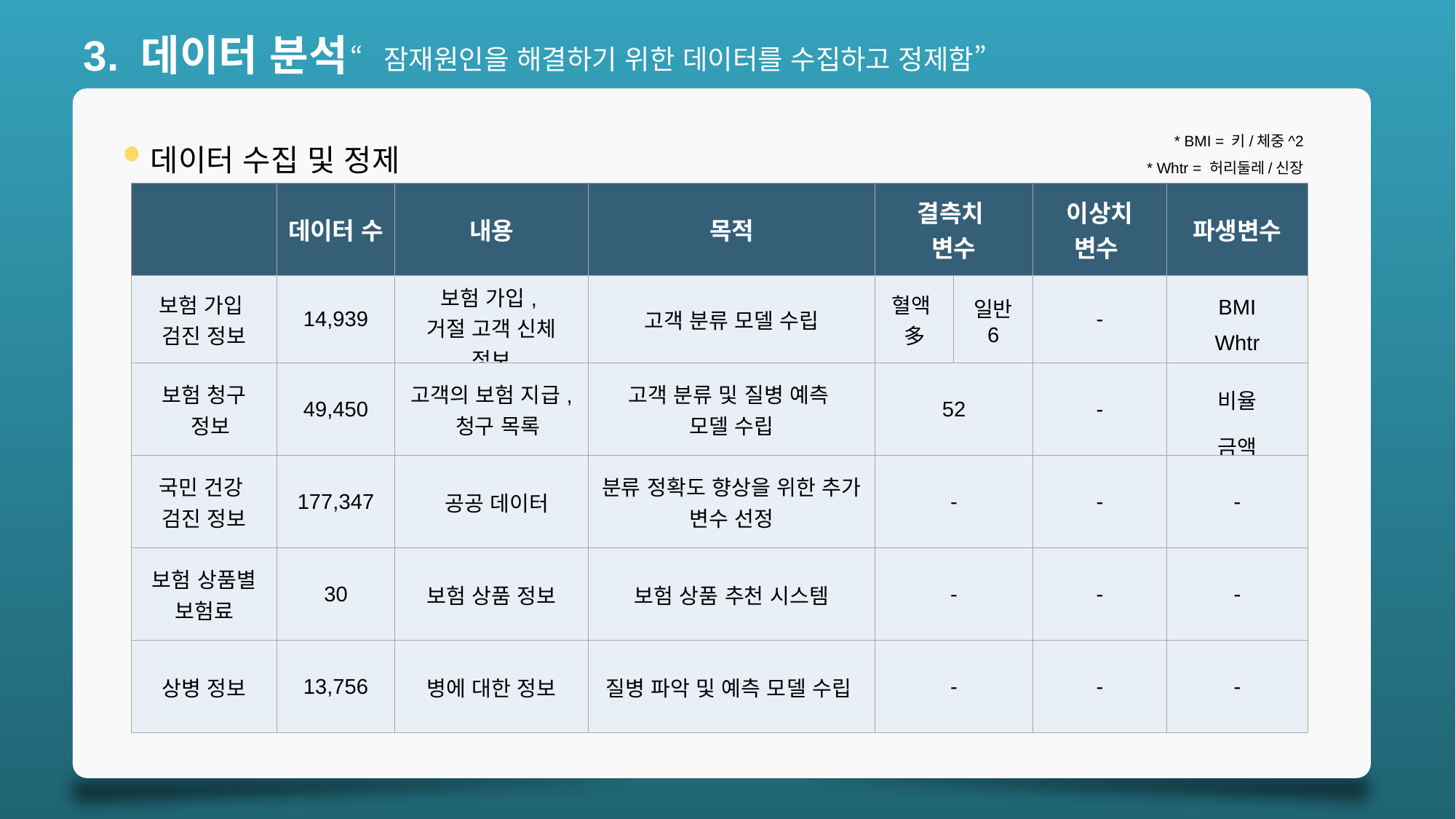

3. 데이터 분석
“잠재원인을 해결하기 위한 데이터를 수집하고 정제함”
* BMI = 키/체중^2
* Whtr = 허리둘레/신장
데이터 수집 및 정제

|  | 데이터 수 | 내용 | 목적 | 결측치 변수 |  | 이상치 변수 | 파생변수 |
| --- | --- | --- | --- | --- | --- | --- | --- |
| 보험 가입 검진 정보 | 14,939 | 보험 가입, 거절 고객 신체 정보 | 고객 분류 모델 수립 | 혈액 多 | 일반 6 | - | BMI Whtr |
| 보험 청구 정보 | 49,450 | 고객의 보험 지급, 청구 목록 | 고객 분류 및 질병 예측 모델 수립 | 52 |  | - | 비율 금액 |
| 국민 건강 검진 정보 | 177,347 | 공공 데이터 | 분류 정확도 향상을 위한 추가 변수 선정 | - |  | - | - |
| 보험 상품별 보험료 | 30 | 보험 상품 정보 | 보험 상품 추천 시스템 | - |  | - | - |
| 상병 정보 | 13,756 | 병에 대한 정보 | 질병 파악 및 예측 모델 수립 | - |  | - | - |